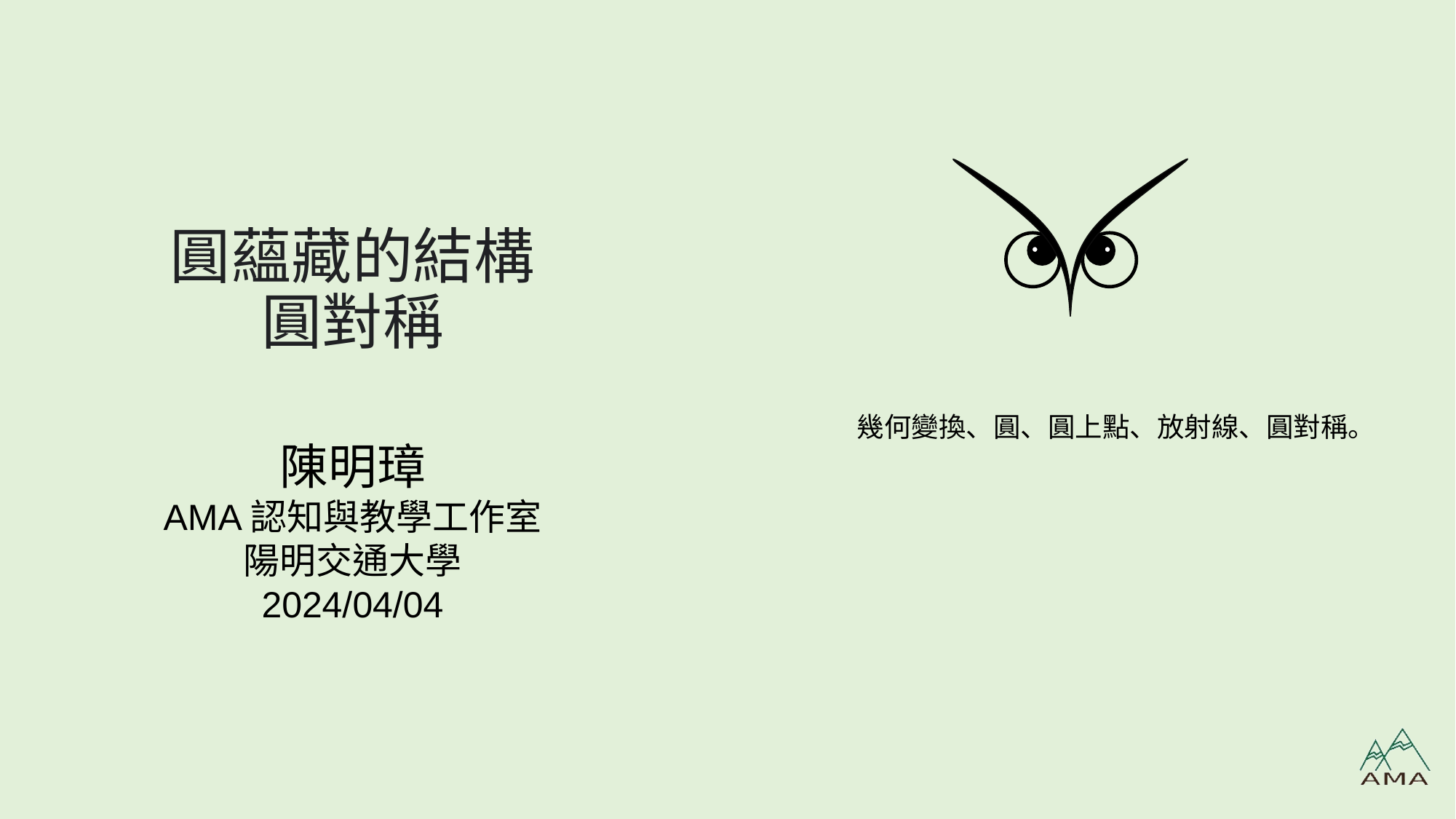

# 圓蘊藏的結構 圓對稱

幾何變換、圓、圓上點、放射線、圓對稱。
陳明璋
AMA認知與教學工作室
陽明交通大學
2024/04/04